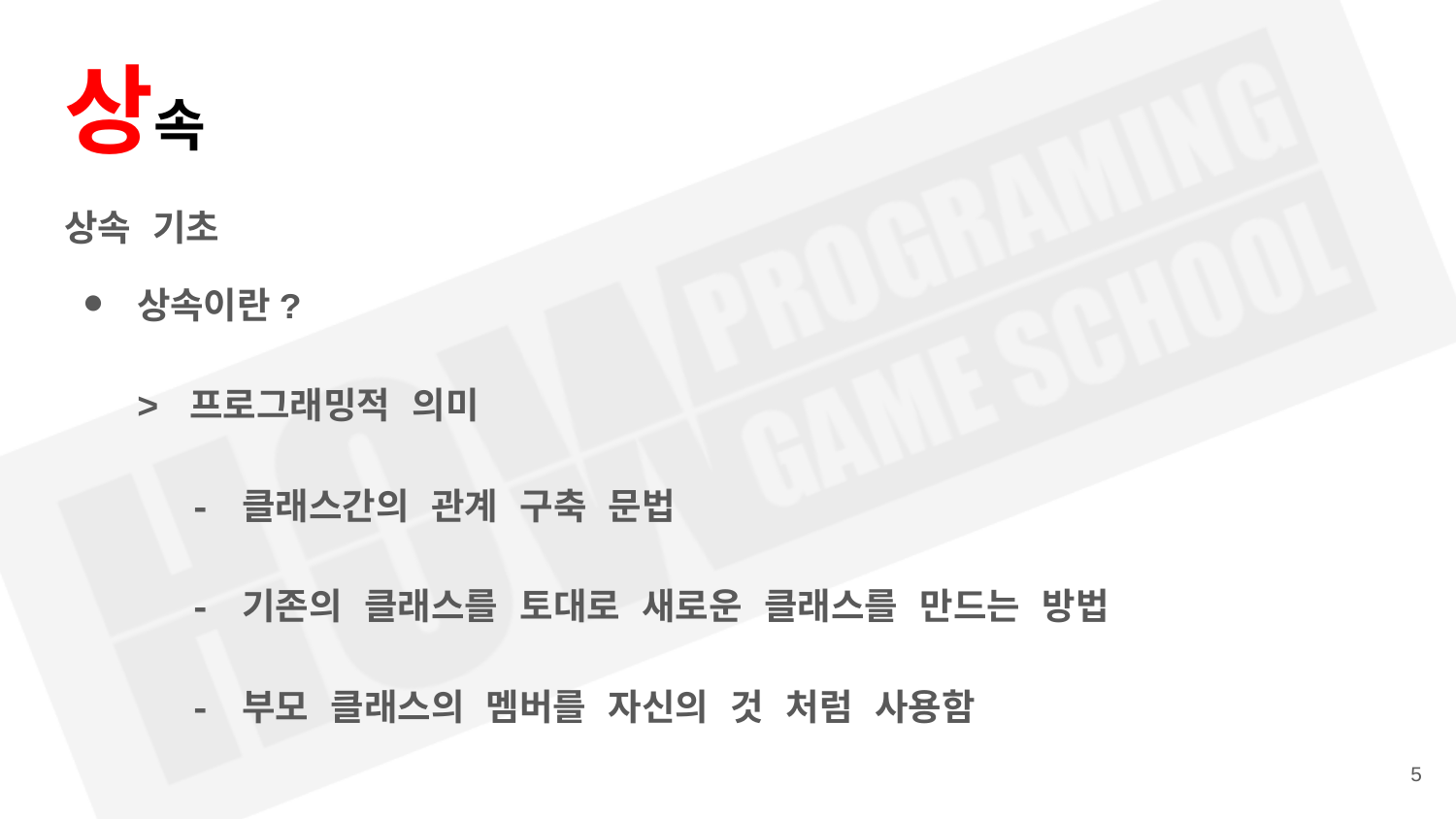

# 상속
상속 기초
상속이란?
> 프로그래밍적 의미
  - 클래스간의 관계 구축 문법
  - 기존의 클래스를 토대로 새로운 클래스를 만드는 방법
  - 부모 클래스의 멤버를 자신의 것 처럼 사용함
5